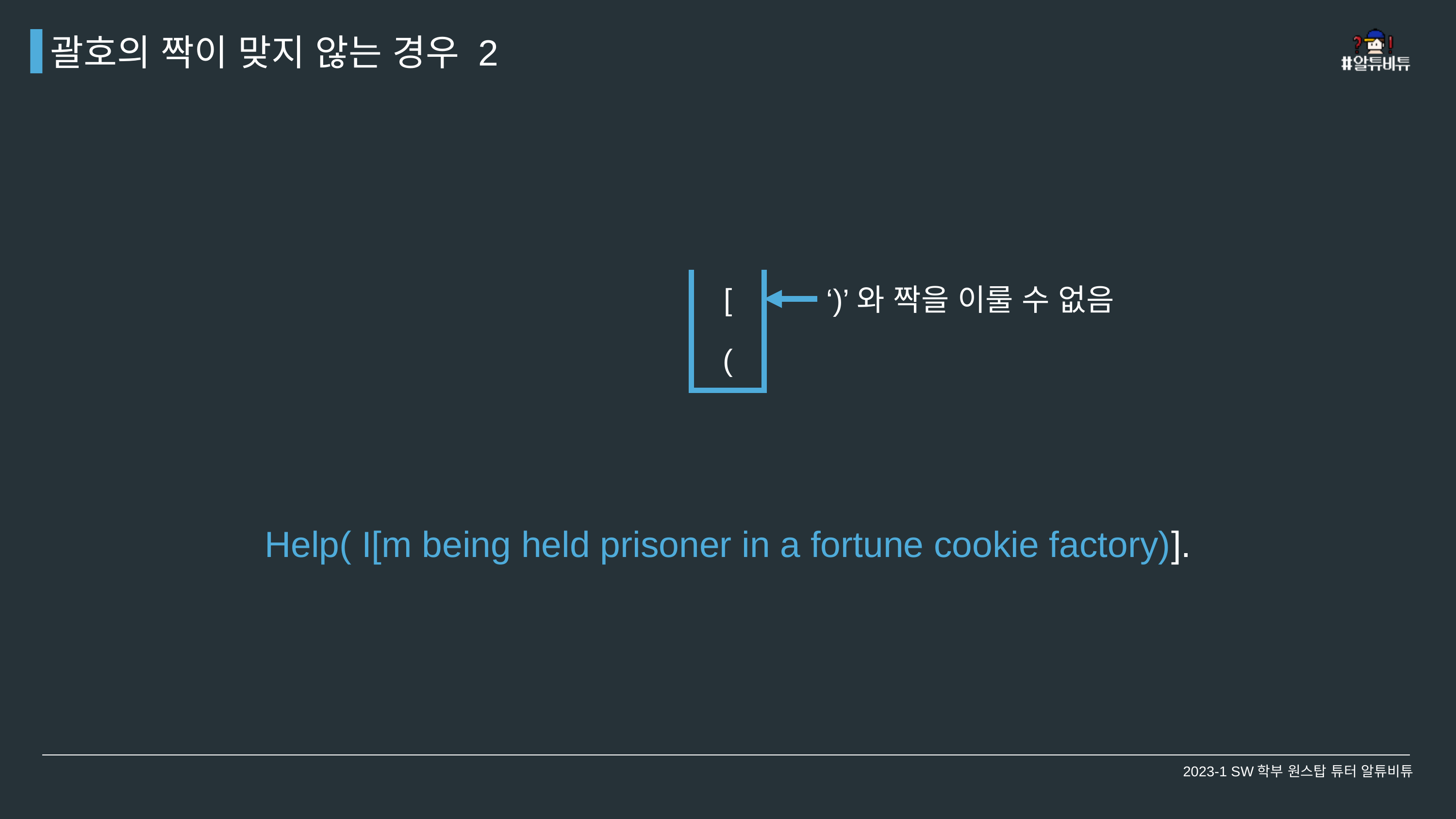

괄호의 짝이 맞지 않는 경우 2
| [ |
| --- |
| ( |
‘)’와 짝을 이룰 수 없음
Help( I[m being held prisoner in a fortune cookie factory)].
2023-1 SW학부 원스탑 튜터 알튜비튜